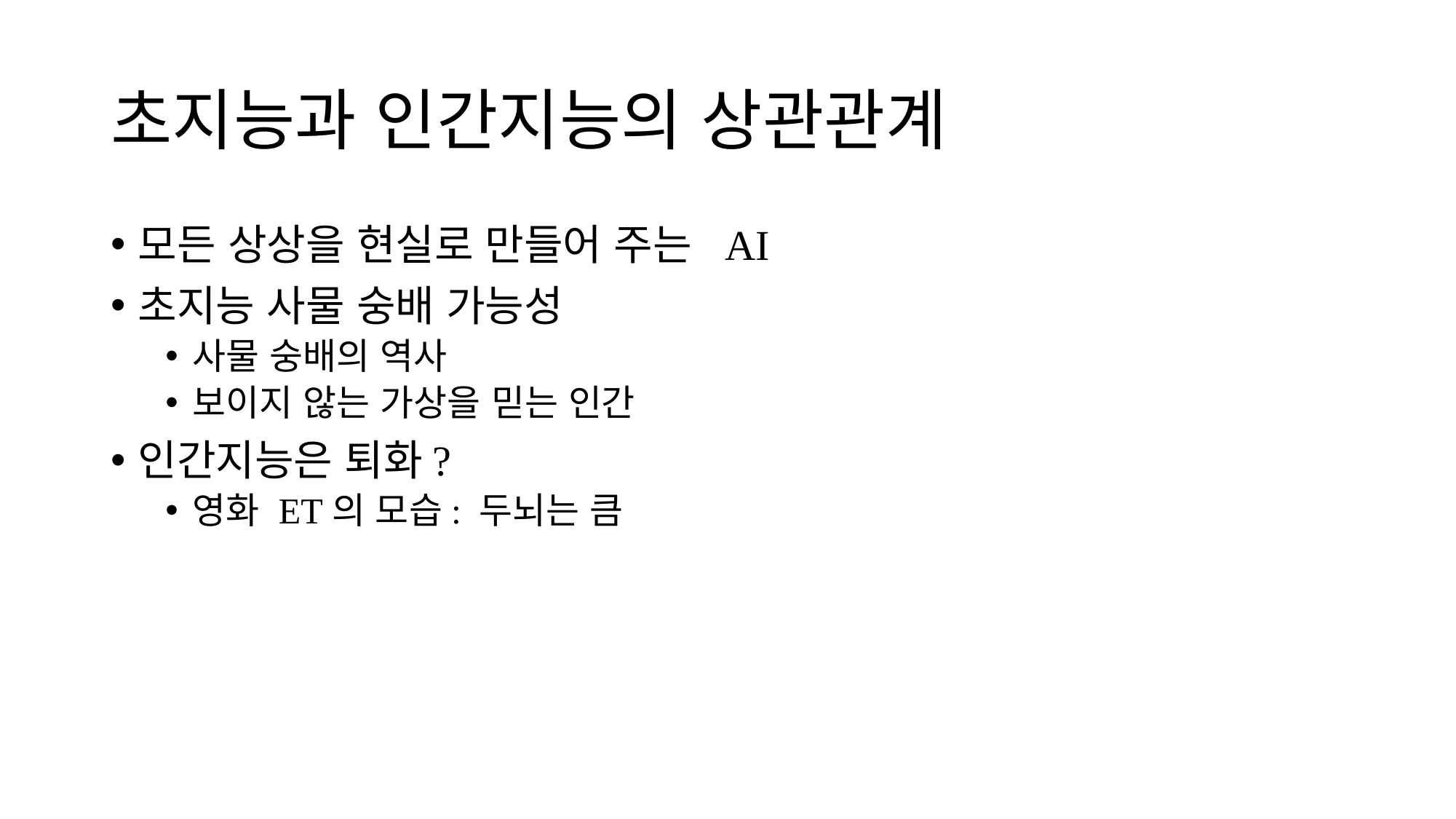

# 초지능과 인간지능의 상관관계
모든 상상을 현실로 만들어 주는  AI
초지능 사물 숭배 가능성
사물 숭배의 역사
보이지 않는 가상을 믿는 인간
인간지능은 퇴화?
영화 ET의 모습: 두뇌는 큼